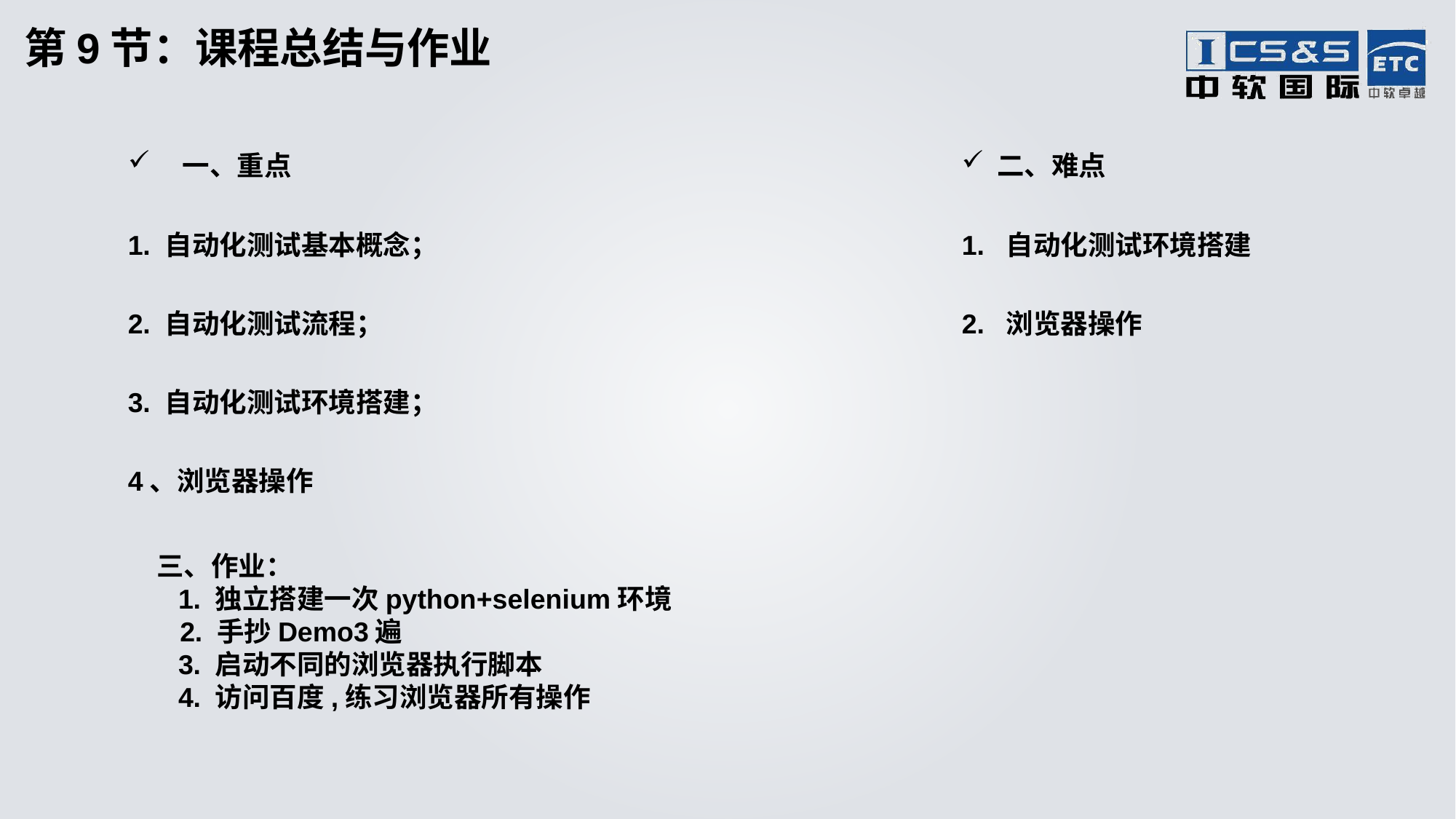

第9节：课程总结与作业
一、重点
1. 自动化测试基本概念；
2. 自动化测试流程；
3. 自动化测试环境搭建；
4、浏览器操作
 二、难点
1.  自动化测试环境搭建
2.  浏览器操作
三、作业：
          1. 独立搭建一次python+selenium环境
	      2. 手抄Demo3遍
          3. 启动不同的浏览器执行脚本
          4. 访问百度,练习浏览器所有操作